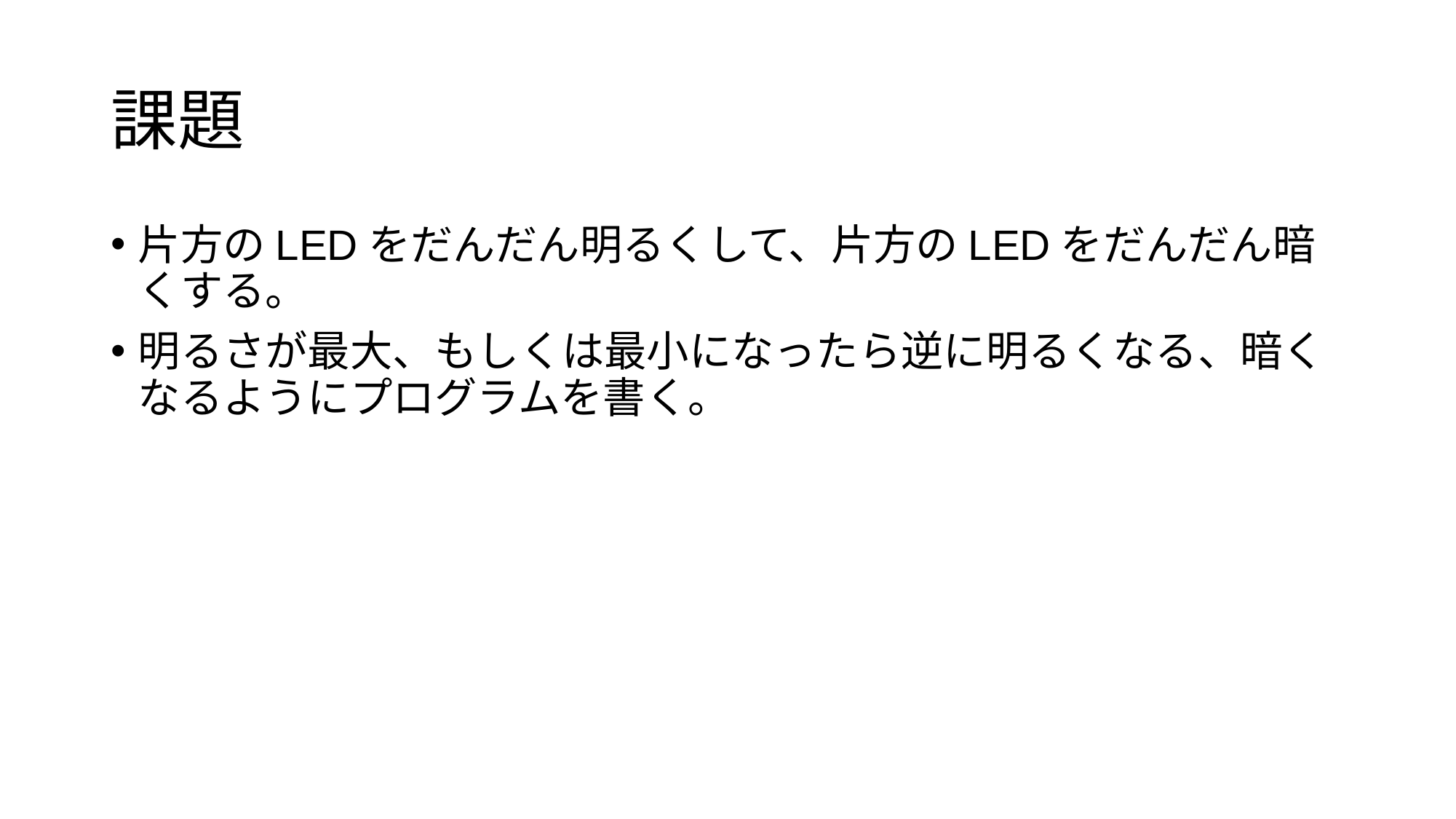

# 課題
片方のLEDをだんだん明るくして、片方のLEDをだんだん暗くする。
明るさが最大、もしくは最小になったら逆に明るくなる、暗くなるようにプログラムを書く。